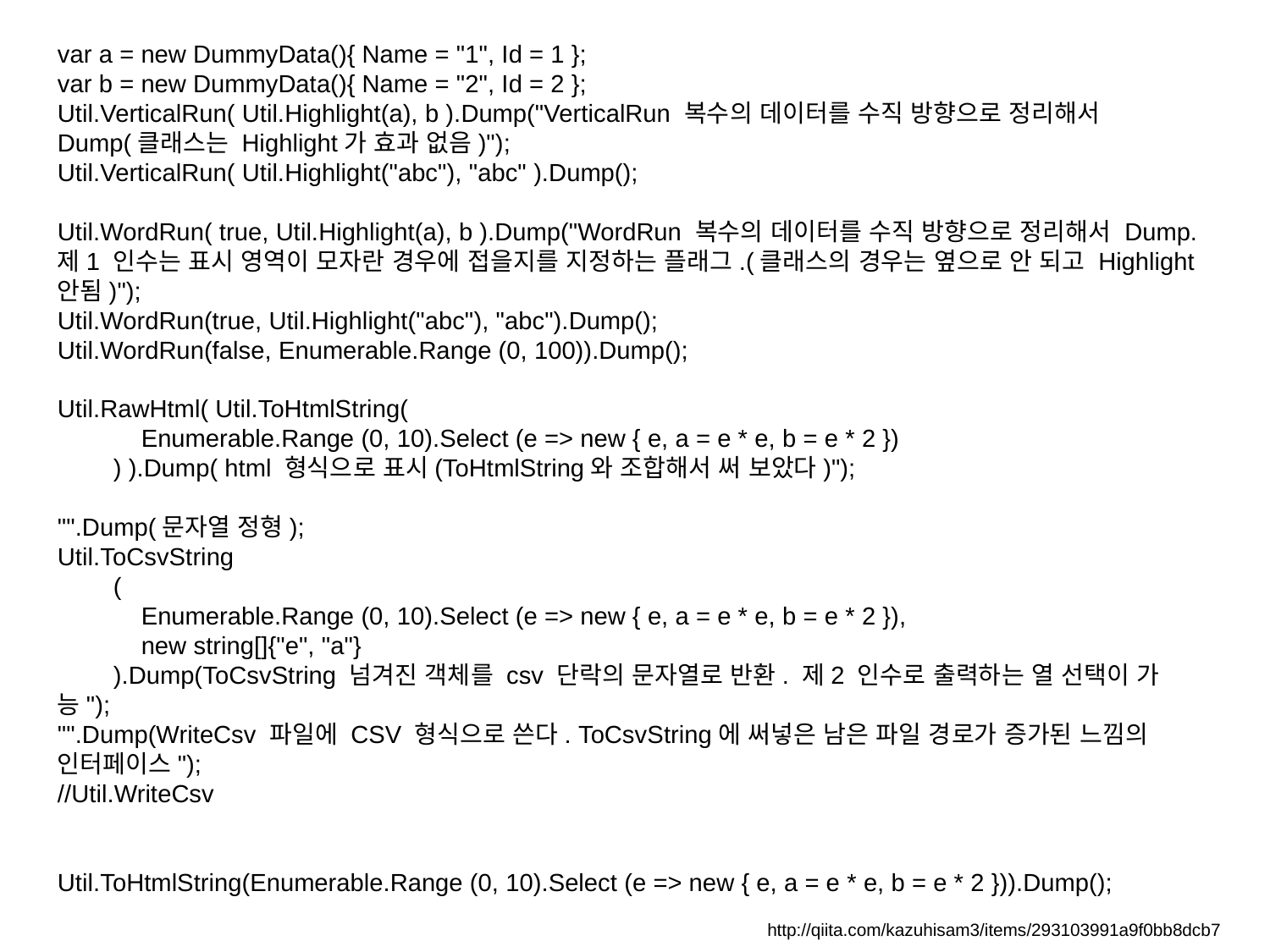

var a = new DummyData(){ Name = "1", Id = 1 };
var b = new DummyData(){ Name = "2", Id = 2 };
Util.VerticalRun( Util.Highlight(a), b ).Dump("VerticalRun 복수의 데이터를 수직 방향으로 정리해서 Dump(클래스는 Highlight가 효과 없음)");
Util.VerticalRun( Util.Highlight("abc"), "abc" ).Dump();

Util.WordRun( true, Util.Highlight(a), b ).Dump("WordRun 복수의 데이터를 수직 방향으로 정리해서 Dump. 제1 인수는 표시 영역이 모자란 경우에 접을지를 지정하는 플래그.(클래스의 경우는 옆으로 안 되고 Highlight 안됨)");
Util.WordRun(true, Util.Highlight("abc"), "abc").Dump();
Util.WordRun(false, Enumerable.Range (0, 100)).Dump();

Util.RawHtml( Util.ToHtmlString(
            Enumerable.Range (0, 10).Select (e => new { e, a = e * e, b = e * 2 })
        ) ).Dump( html 형식으로 표시(ToHtmlString와 조합해서 써 보았다)");

"".Dump(문자열 정형);
Util.ToCsvString
        (
            Enumerable.Range (0, 10).Select (e => new { e, a = e * e, b = e * 2 }),
            new string[]{"e", "a"}
        ).Dump(ToCsvString 넘겨진 객체를 csv 단락의 문자열로 반환. 제2 인수로 출력하는 열 선택이 가능");
"".Dump(WriteCsv 파일에 CSV 형식으로 쓴다. ToCsvString에 써넣은 남은 파일 경로가 증가된 느낌의 인터페이스");
//Util.WriteCsv

Util.ToHtmlString(Enumerable.Range (0, 10).Select (e => new { e, a = e * e, b = e * 2 })).Dump();
http://qiita.com/kazuhisam3/items/293103991a9f0bb8dcb7